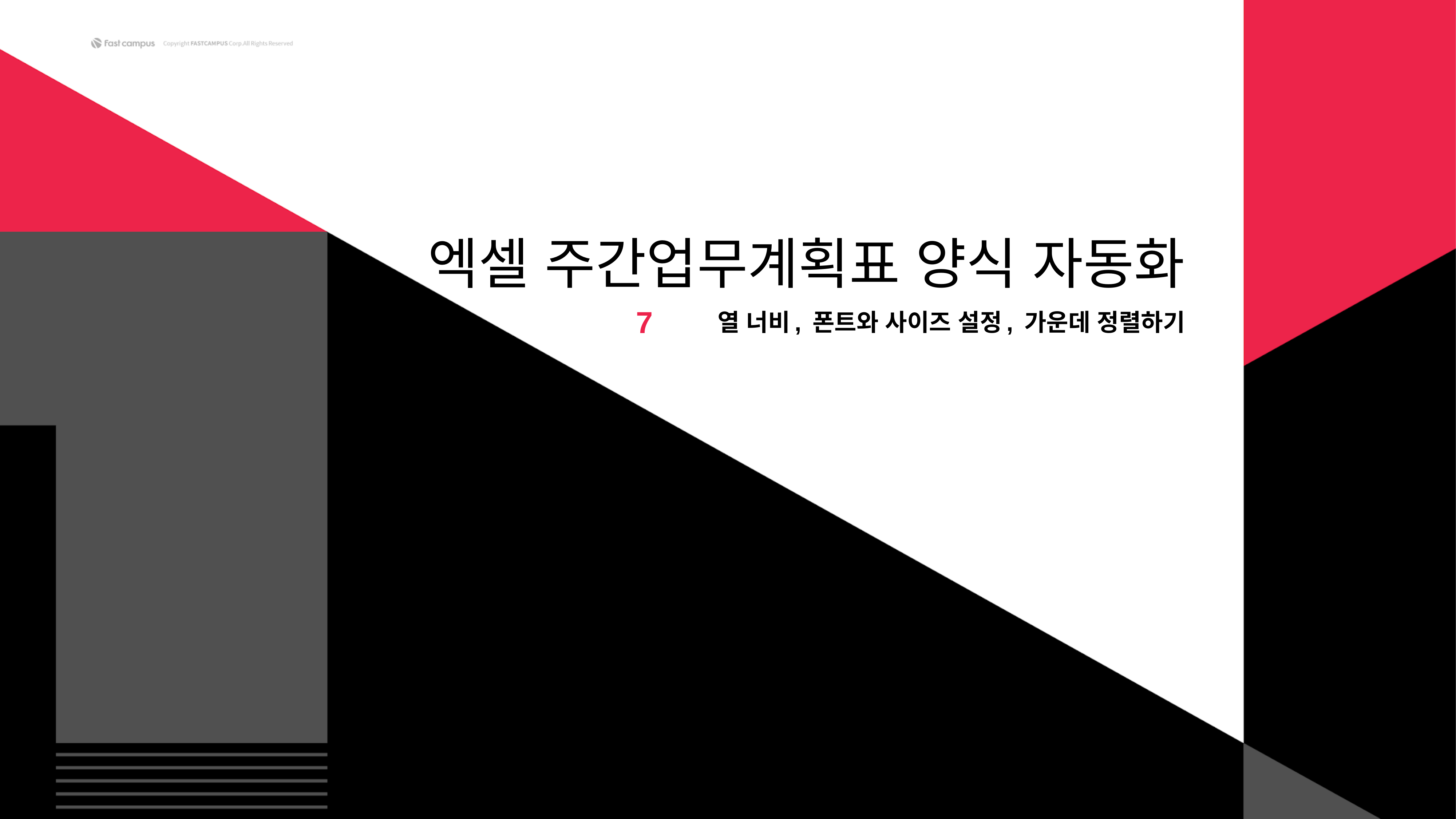

# 엑셀 주간업무계획표 양식 자동화
7
열 너비, 폰트와 사이즈 설정, 가운데 정렬하기